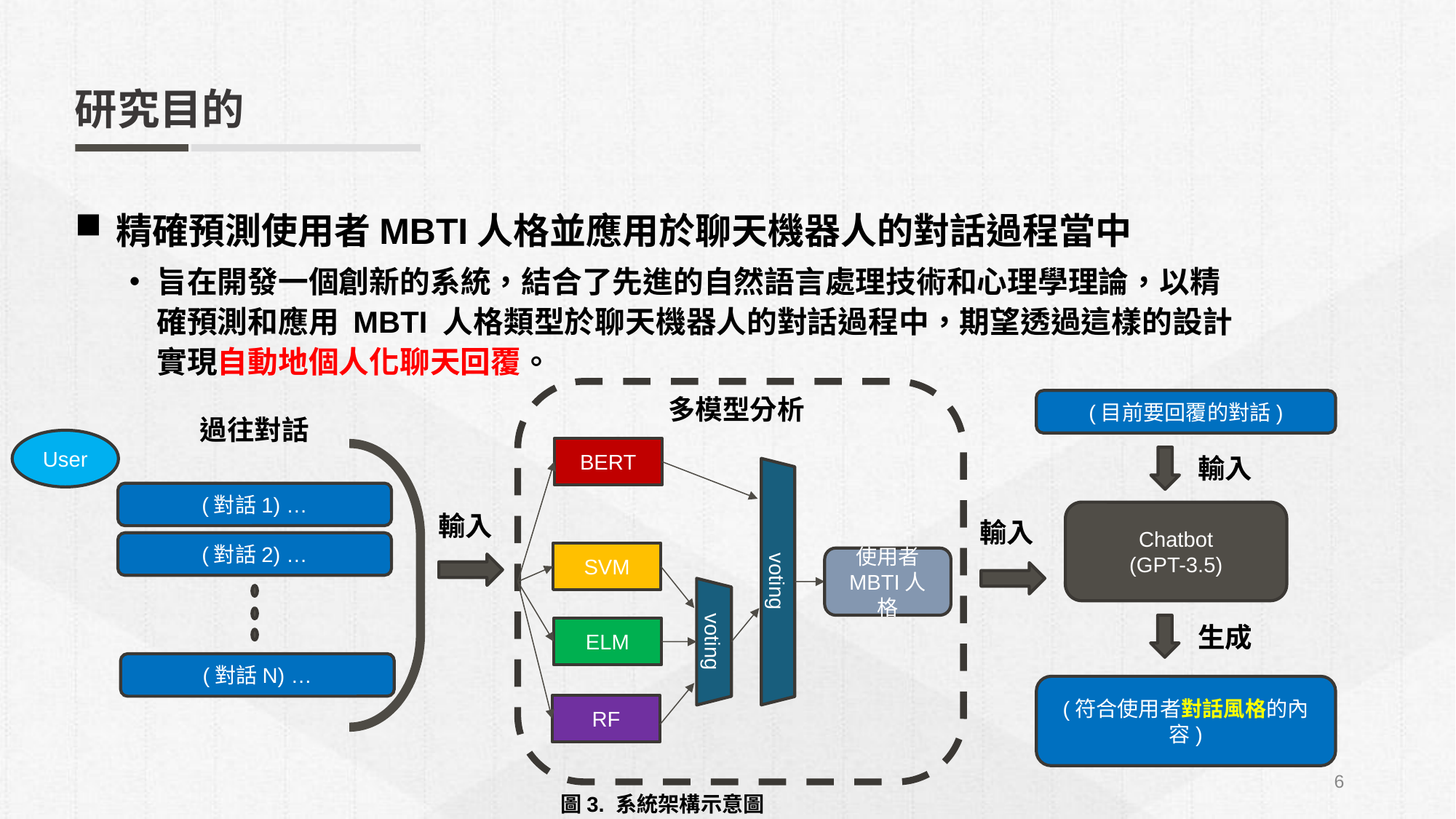

研究目的

精確預測使用者MBTI人格並應用於聊天機器人的對話過程當中
旨在開發一個創新的系統，結合了先進的自然語言處理技術和心理學理論，以精確預測和應用 MBTI 人格類型於聊天機器人的對話過程中，期望透過這樣的設計實現自動地個人化聊天回覆。

多模型分析
(目前要回覆的對話)
過往對話
User
(對話1) …
(對話2) …

(對話N) …
BERT

輸入

Chatbot
(GPT-3.5)
輸入
輸入
SVM
使用者
MBTI人格

voting
生成

ELM
voting
(符合使用者對話風格的內容)
RF
6
圖3. 系統架構示意圖